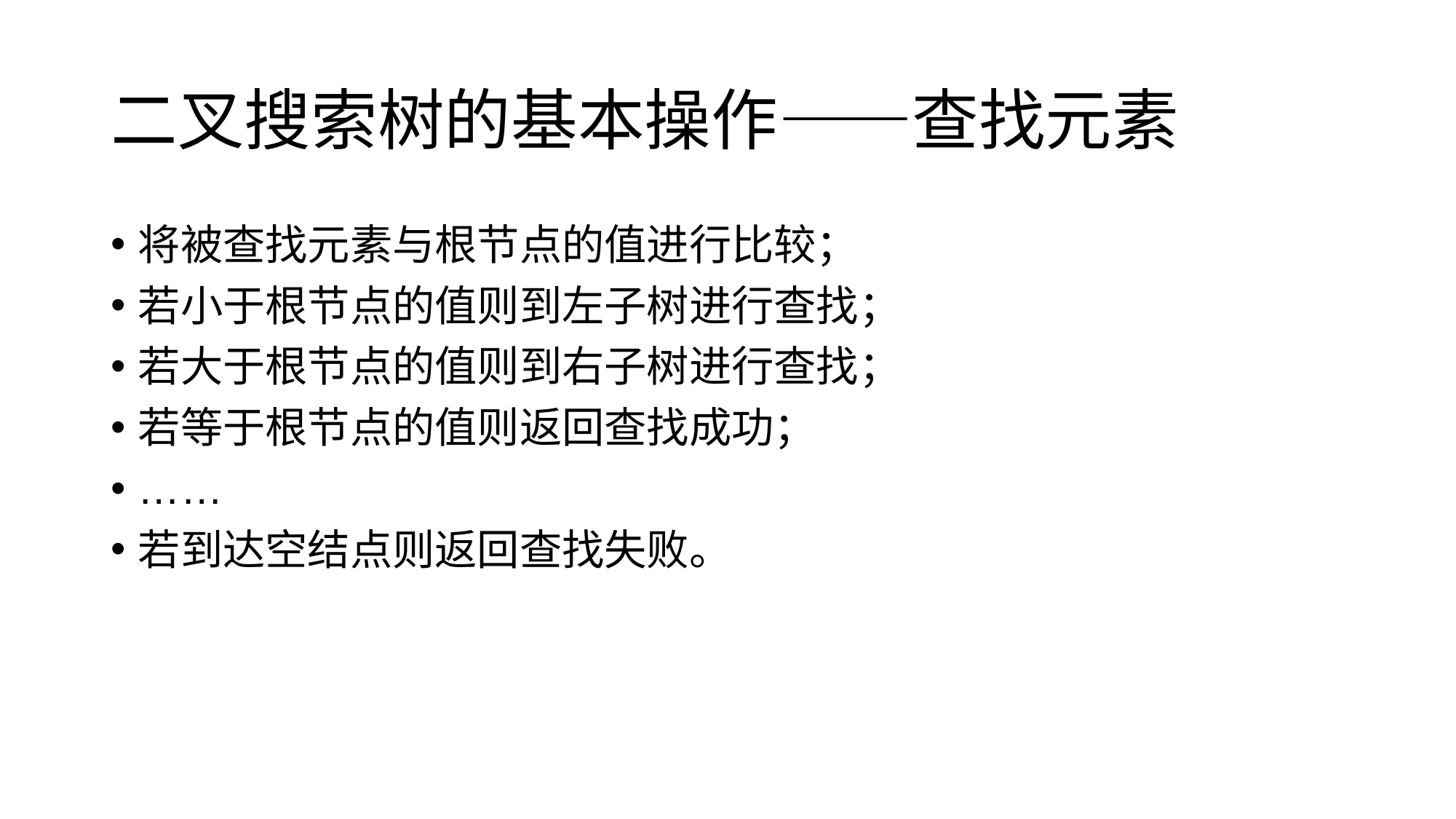

# 二叉搜索树的基本操作——查找元素
将被查找元素与根节点的值进行比较；
若小于根节点的值则到左子树进行查找；
若大于根节点的值则到右子树进行查找；
若等于根节点的值则返回查找成功；
……
若到达空结点则返回查找失败。